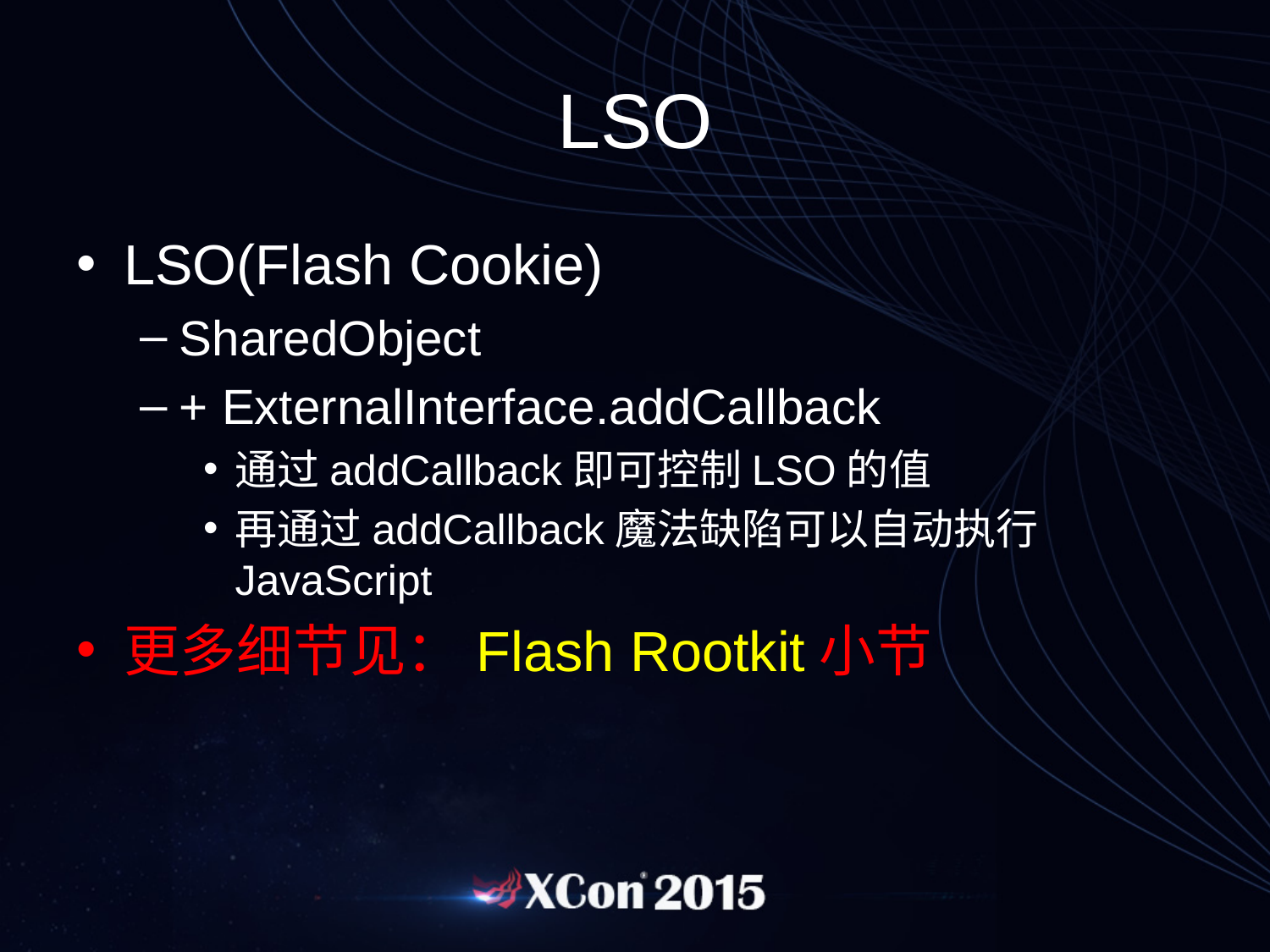

# LSO
LSO(Flash Cookie)
SharedObject
+ ExternalInterface.addCallback
通过addCallback即可控制LSO的值
再通过addCallback魔法缺陷可以自动执行JavaScript
更多细节见：Flash Rootkit小节